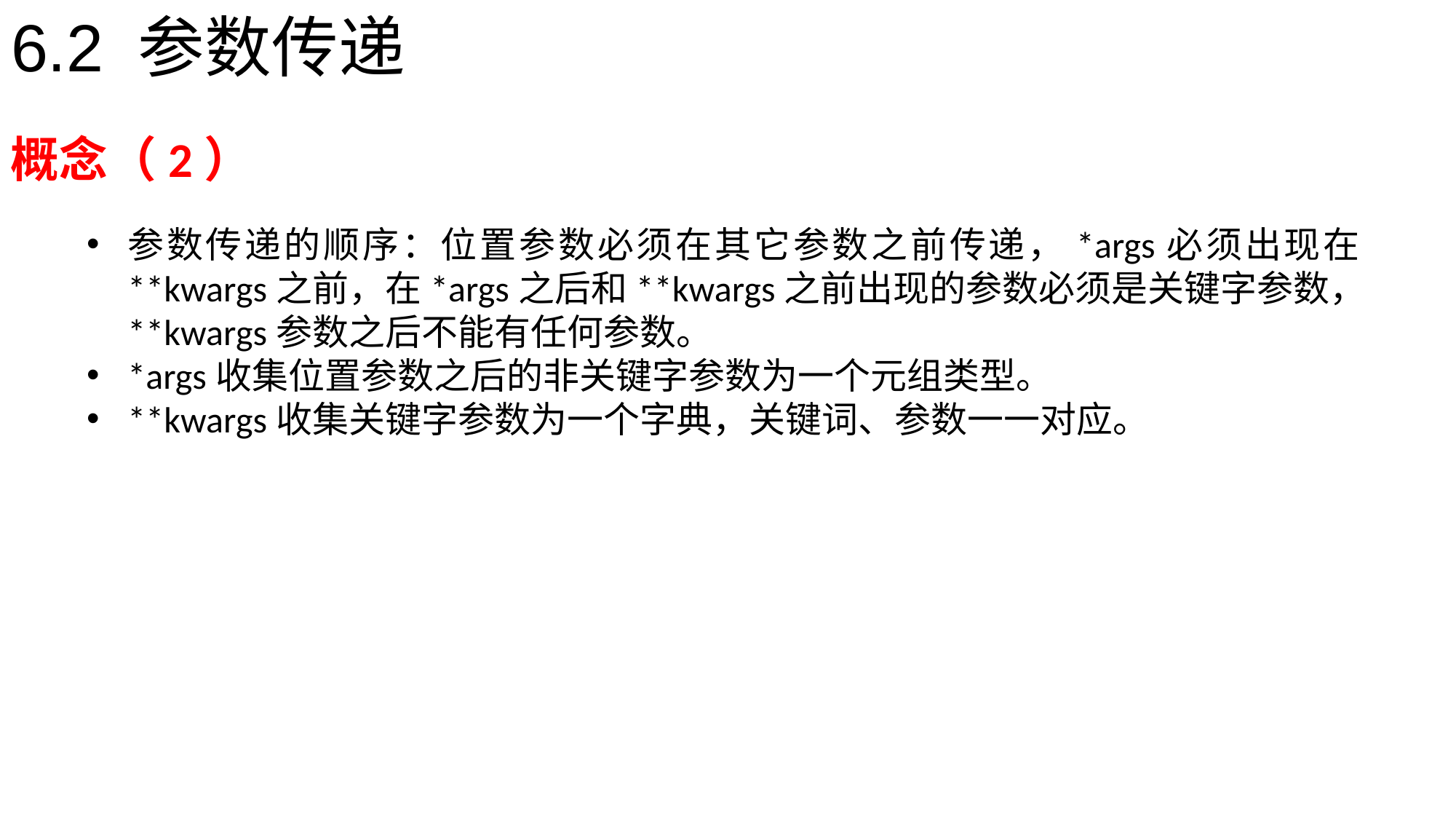

# 6.2 参数传递
概念（2）
参数传递的顺序：位置参数必须在其它参数之前传递，*args必须出现在**kwargs之前，在*args之后和**kwargs之前出现的参数必须是关键字参数，**kwargs参数之后不能有任何参数。
*args收集位置参数之后的非关键字参数为一个元组类型。
**kwargs收集关键字参数为一个字典，关键词、参数一一对应。